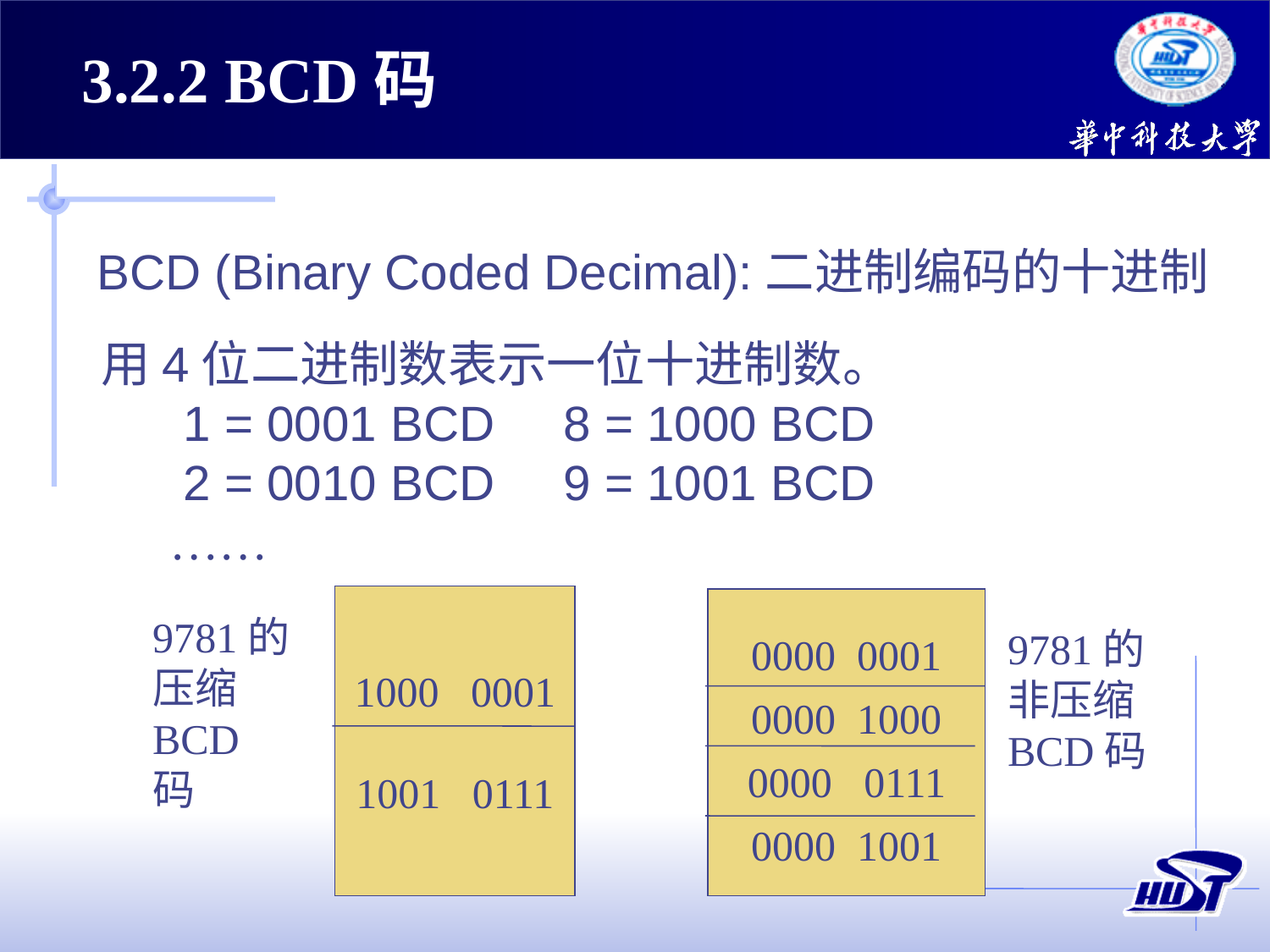

3.2.2 BCD码
BCD (Binary Coded Decimal):二进制编码的十进制
用4位二进制数表示一位十进制数。
      1 = 0001 BCD     8 = 1000 BCD
      2 = 0010 BCD     9 = 1001 BCD
     ……
   0001

1001   0111
9781的压缩BCD码

0000  0001
0000  1000
0000   0111
0000  1001
9781的非压缩BCD码